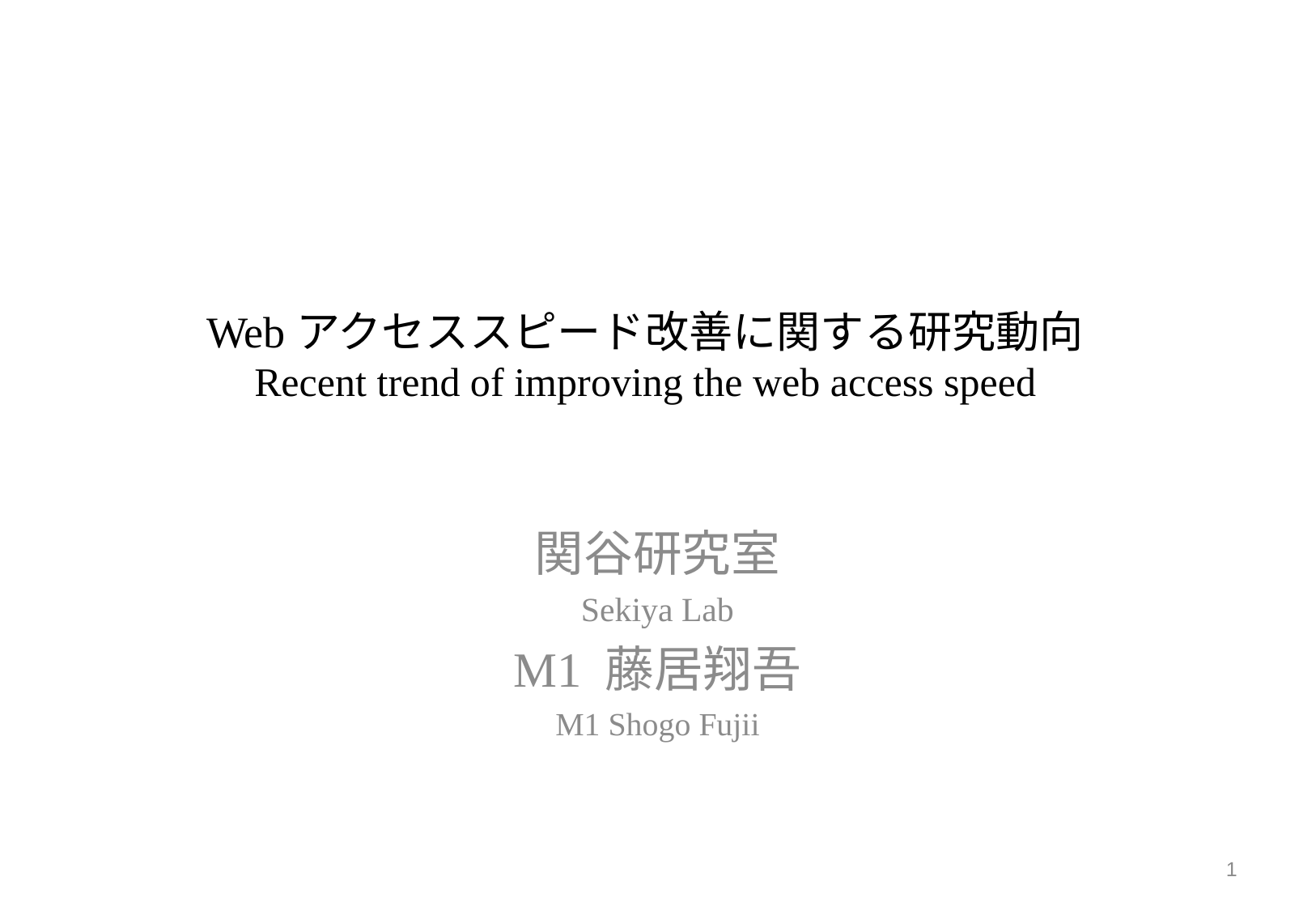

# Webアクセススピード改善に関する研究動向 Recent trend of improving the web access speed
関谷研究室
Sekiya Lab
M1 藤居翔吾
M1 Shogo Fujii
1